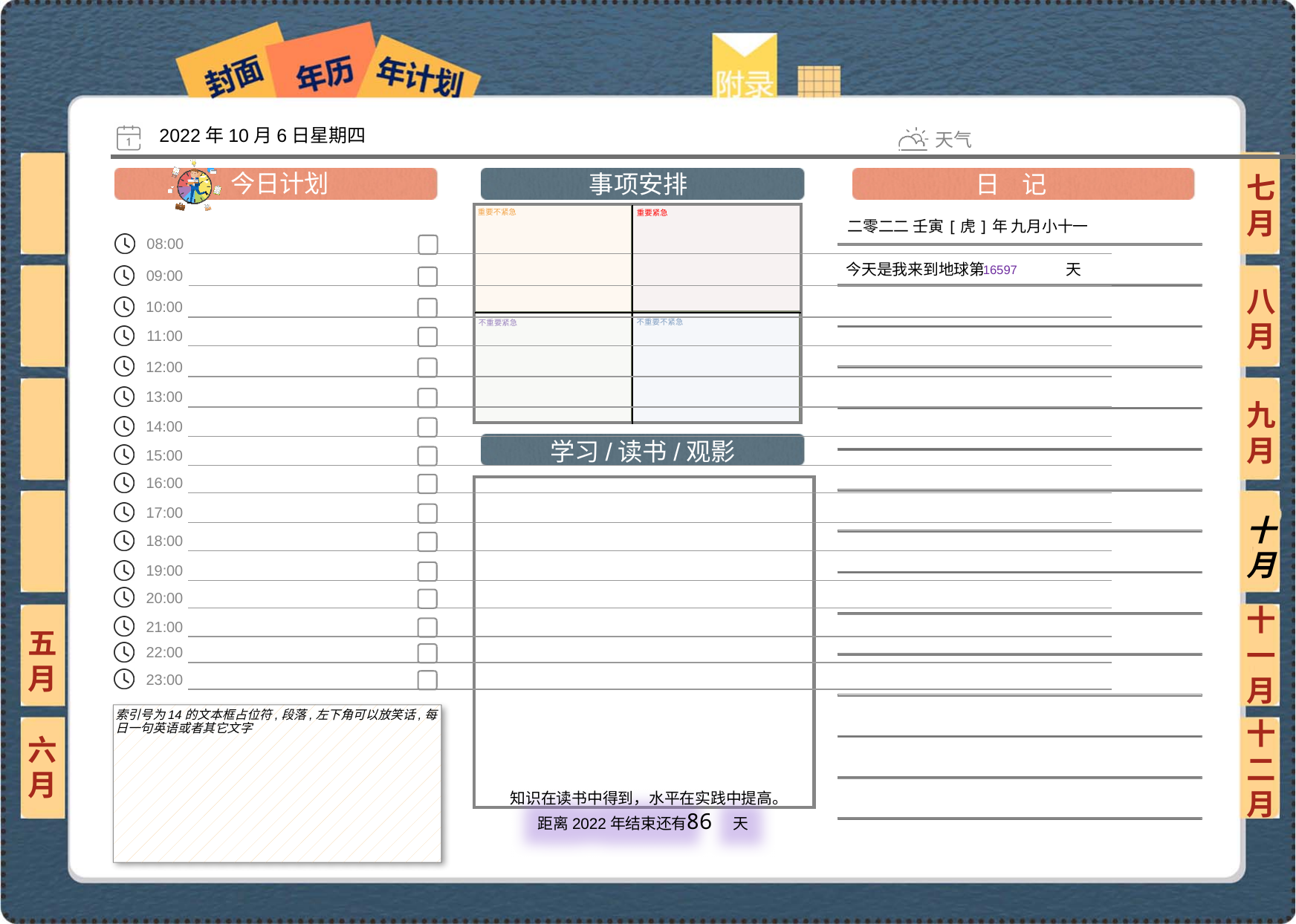

2022年10月6日星期四
七月
二零二二 壬寅[虎]年 九月小十一
16597
八月
九月
十月
十一月
五月
索引号为14的文本框占位符,段落,左下角可以放笑话,每日一句英语或者其它文字
六月
十二月
86
 知识在读书中得到，水平在实践中提高。